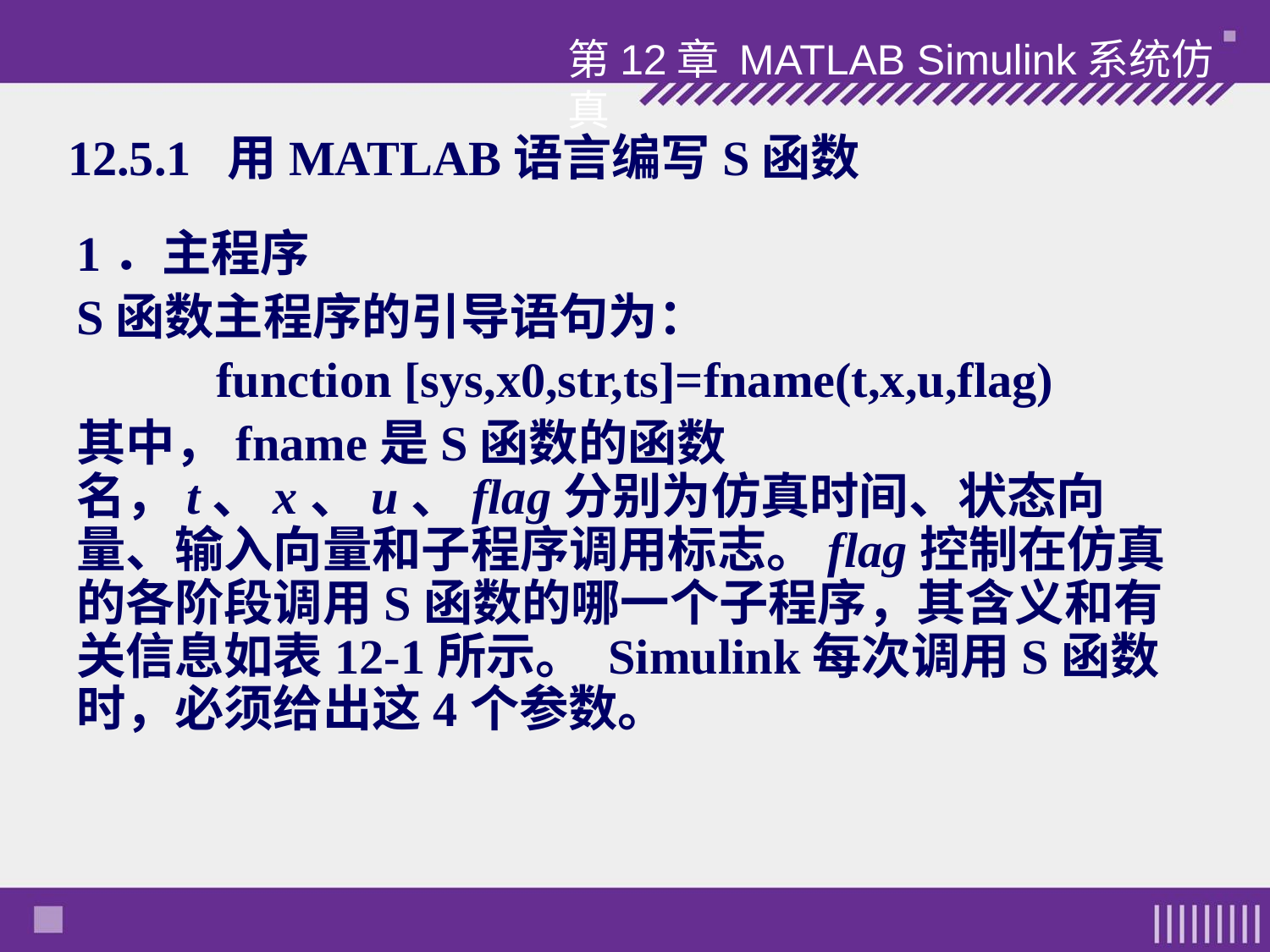

第12章 MATLAB Simulink系统仿真
# 12.5.1  用MATLAB语言编写S函数
1．主程序
S函数主程序的引导语句为：
function [sys,x0,str,ts]=fname(t,x,u,flag)
其中，fname是S函数的函数名，t、x、u、flag分别为仿真时间、状态向量、输入向量和子程序调用标志。flag控制在仿真的各阶段调用S函数的哪一个子程序，其含义和有关信息如表12-1所示。 Simulink每次调用S函数时，必须给出这4个参数。